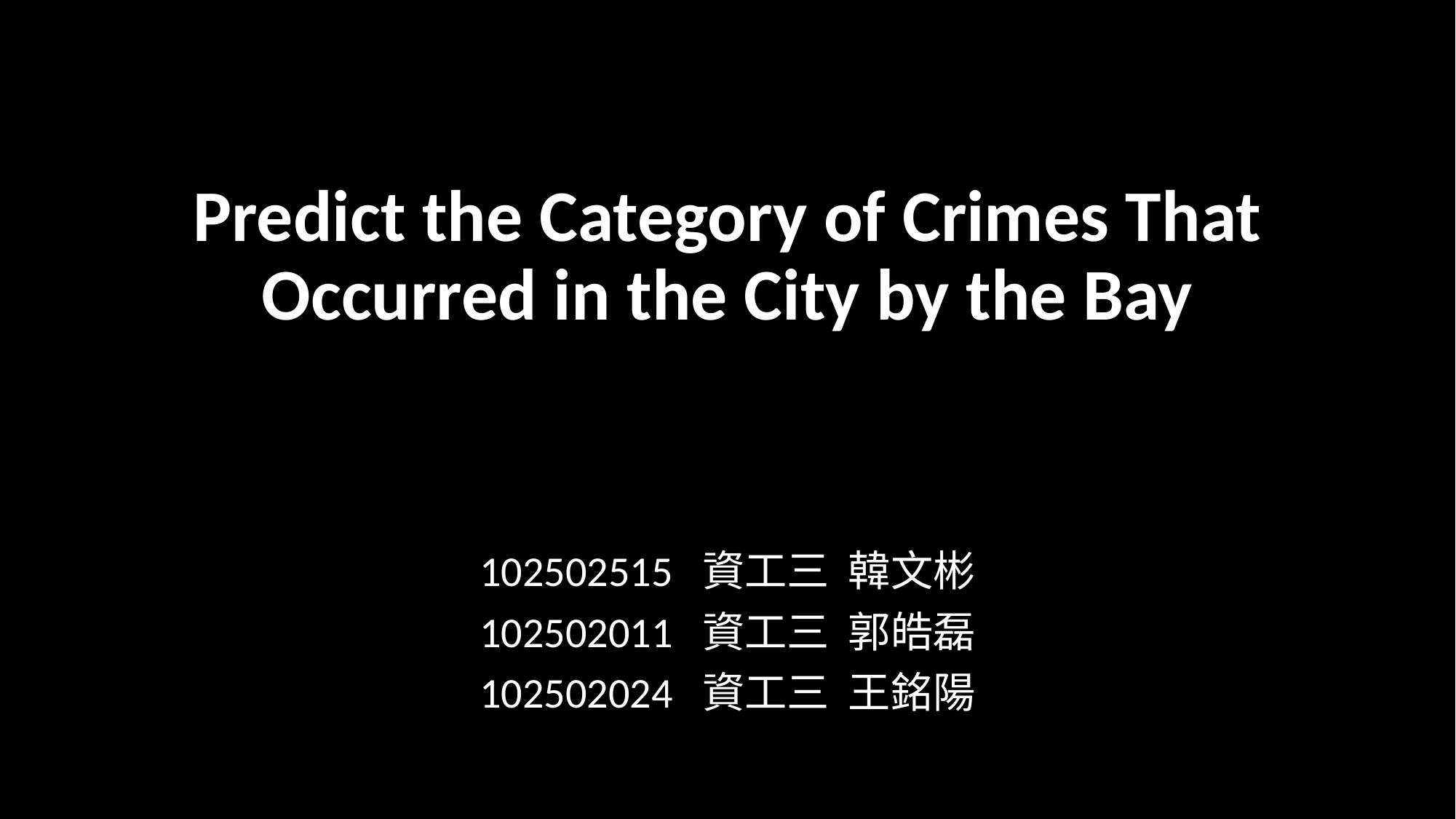

# Predict the Category of Crimes That Occurred in the City by the Bay
102502515  資工三  韓文彬
102502011  資工三  郭皓磊
102502024  資工三  王銘陽